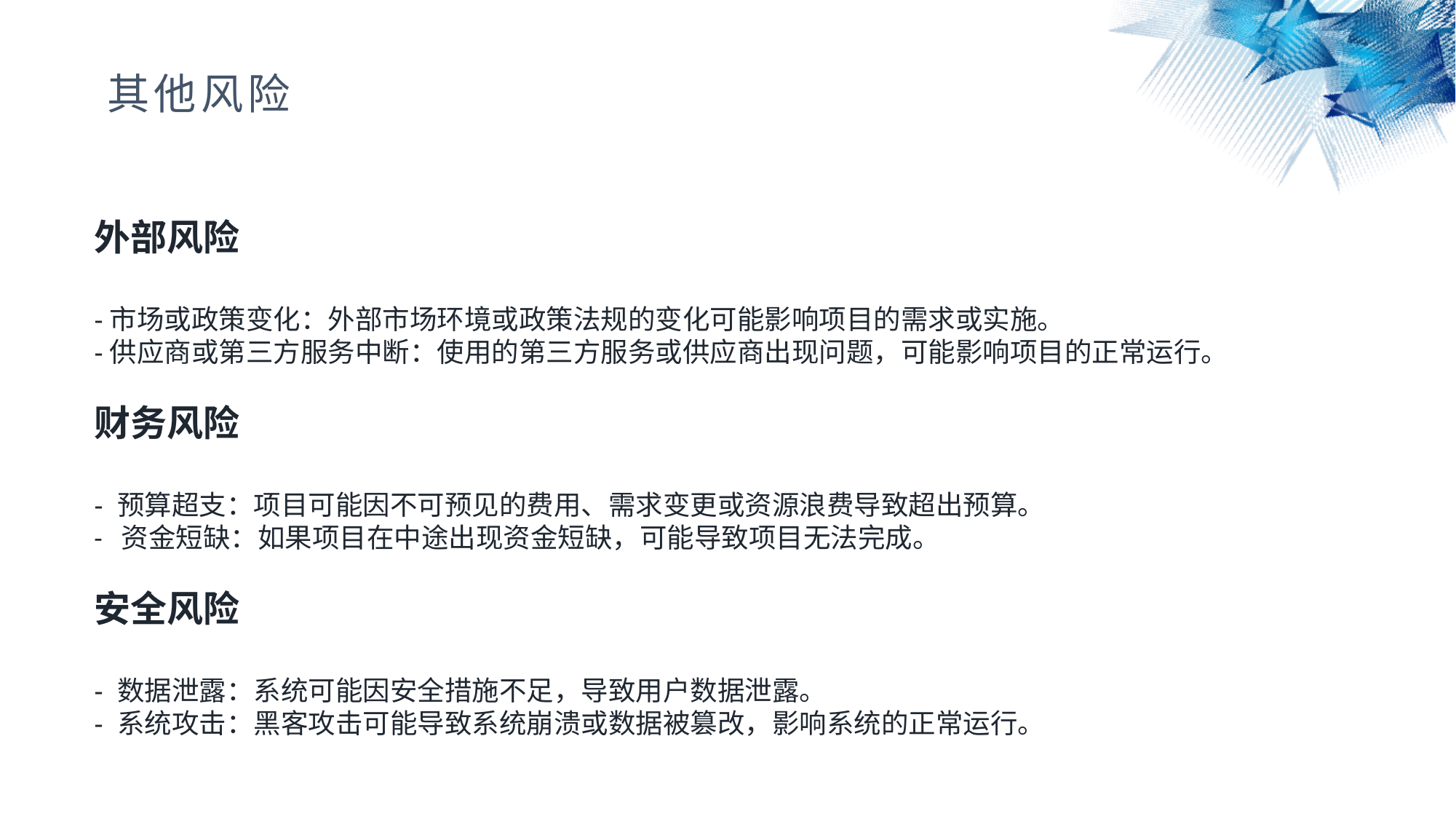

其他风险
外部风险

-市场或政策变化：外部市场环境或政策法规的变化可能影响项目的需求或实施。
-供应商或第三方服务中断：使用的第三方服务或供应商出现问题，可能影响项目的正常运行。

财务风险

- 预算超支：项目可能因不可预见的费用、需求变更或资源浪费导致超出预算。
-  资金短缺：如果项目在中途出现资金短缺，可能导致项目无法完成。

安全风险

- 数据泄露：系统可能因安全措施不足，导致用户数据泄露。
- 系统攻击：黑客攻击可能导致系统崩溃或数据被篡改，影响系统的正常运行。